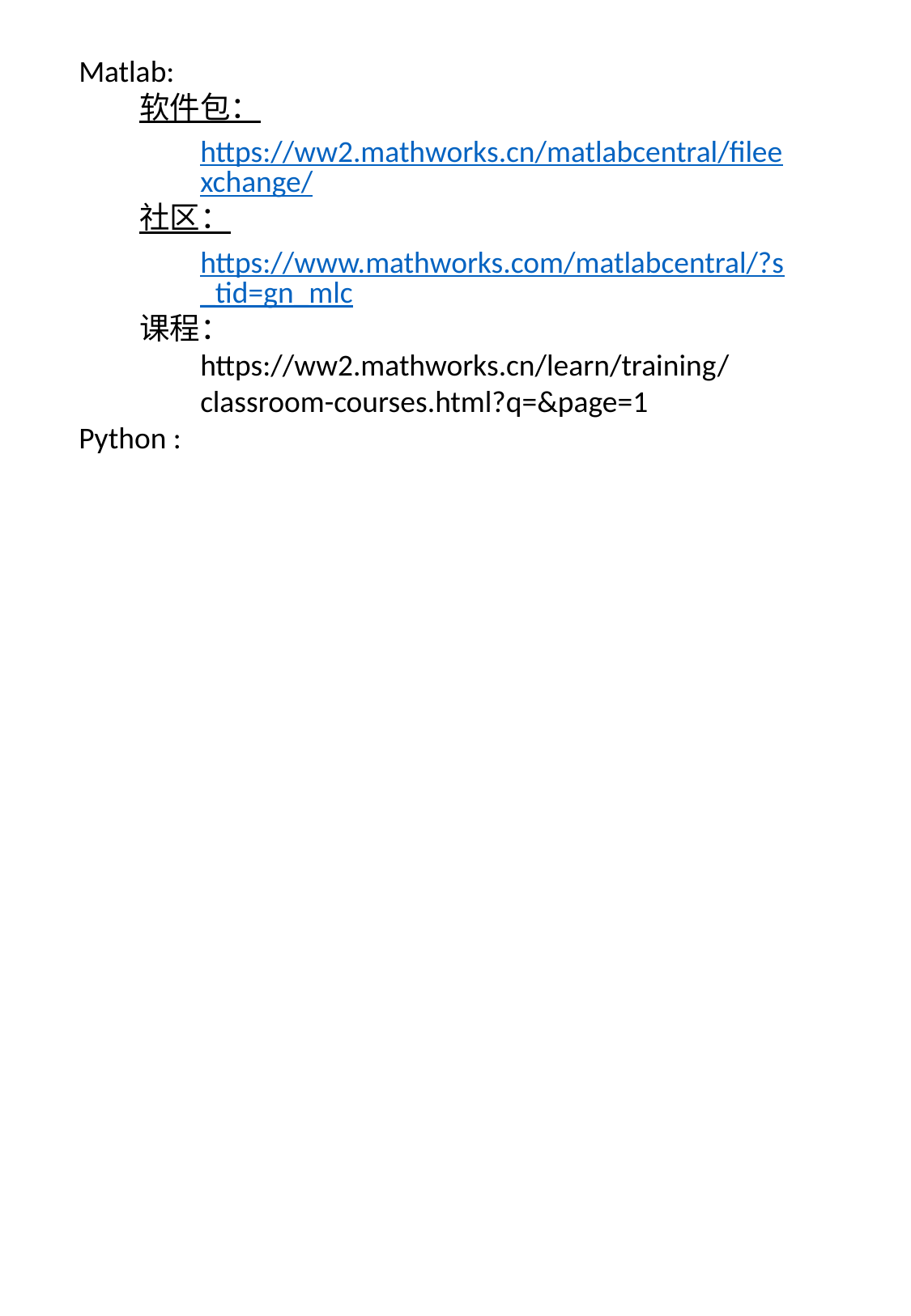

Matlab:
软件包：
https://ww2.mathworks.cn/matlabcentral/fileexchange/
社区：
https://www.mathworks.com/matlabcentral/?s_tid=gn_mlc
课程：
https://ww2.mathworks.cn/learn/training/classroom-courses.html?q=&page=1
Python :